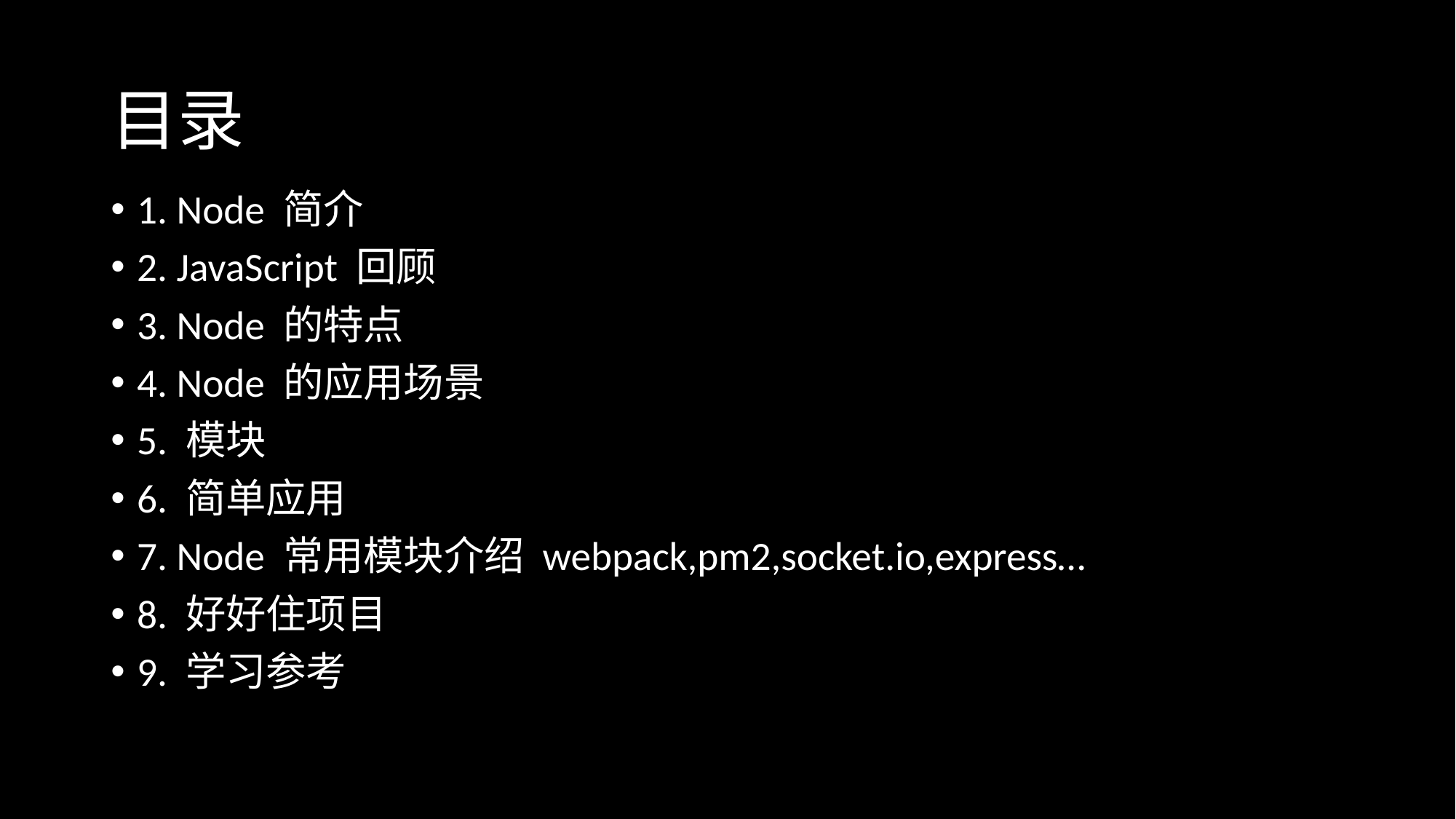

# 目录
1. Node 简介
2. JavaScript 回顾
3. Node 的特点
4. Node 的应用场景
5. 模块
6. 简单应用
7. Node 常用模块介绍 webpack,pm2,socket.io,express…
8. 好好住项目
9. 学习参考